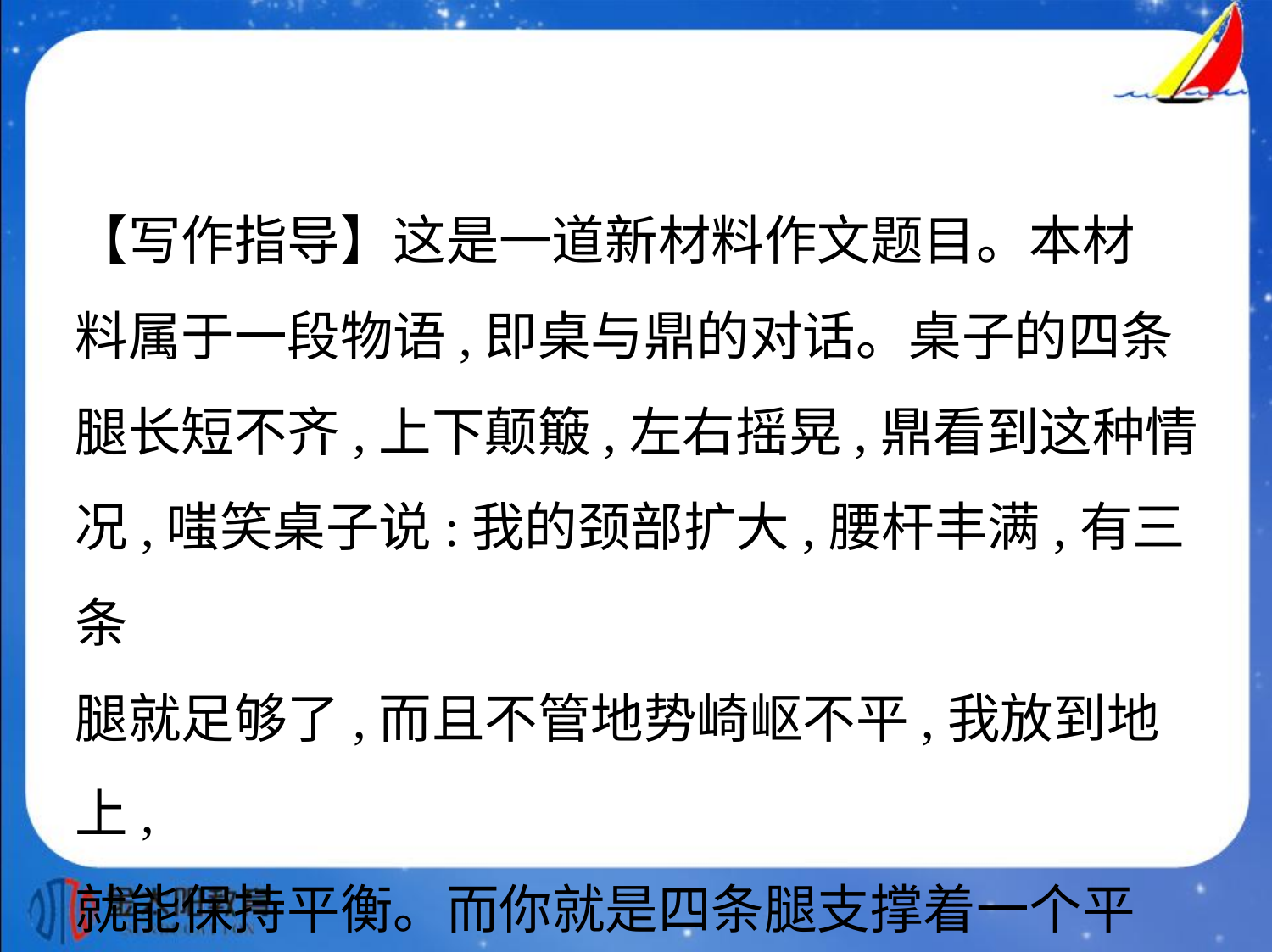

【写作指导】这是一道新材料作文题目。本材
料属于一段物语,即桌与鼎的对话。桌子的四条
腿长短不齐,上下颠簸,左右摇晃,鼎看到这种情
况,嗤笑桌子说:我的颈部扩大,腰杆丰满,有三条
腿就足够了,而且不管地势崎岖不平,我放到地上,
就能保持平衡。而你就是四条腿支撑着一个平
板。却如此不牢固,还是好好想一想吧!桌子听了